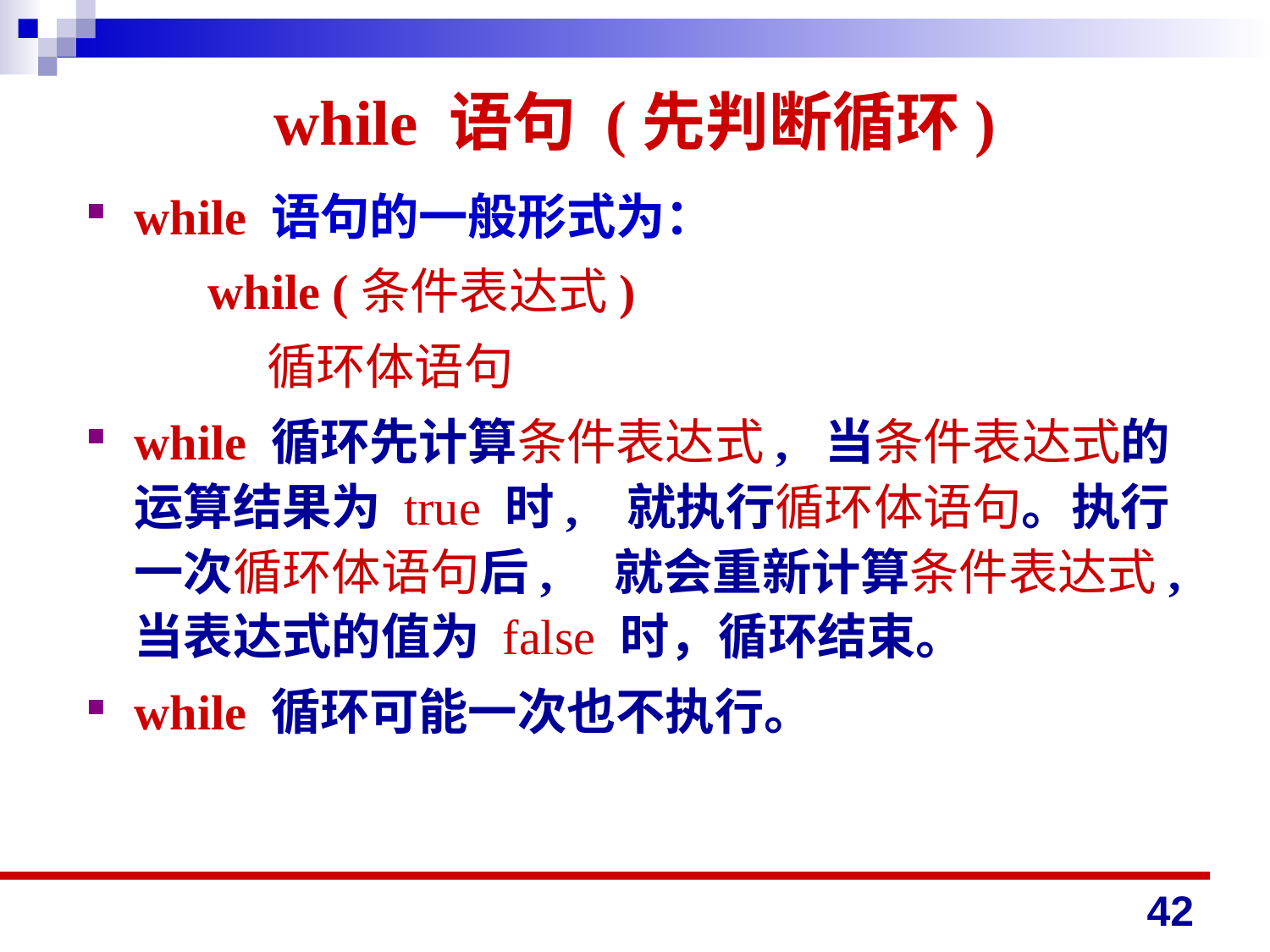

# while 语句 (先判断循环)
while 语句的一般形式为：
	      while (条件表达式)
               循环体语句
while 循环先计算条件表达式,  当条件表达式的运算结果为 true 时,   就执行循环体语句。执行一次循环体语句后,    就会重新计算条件表达式,  当表达式的值为 false 时，循环结束。
while 循环可能一次也不执行。
42